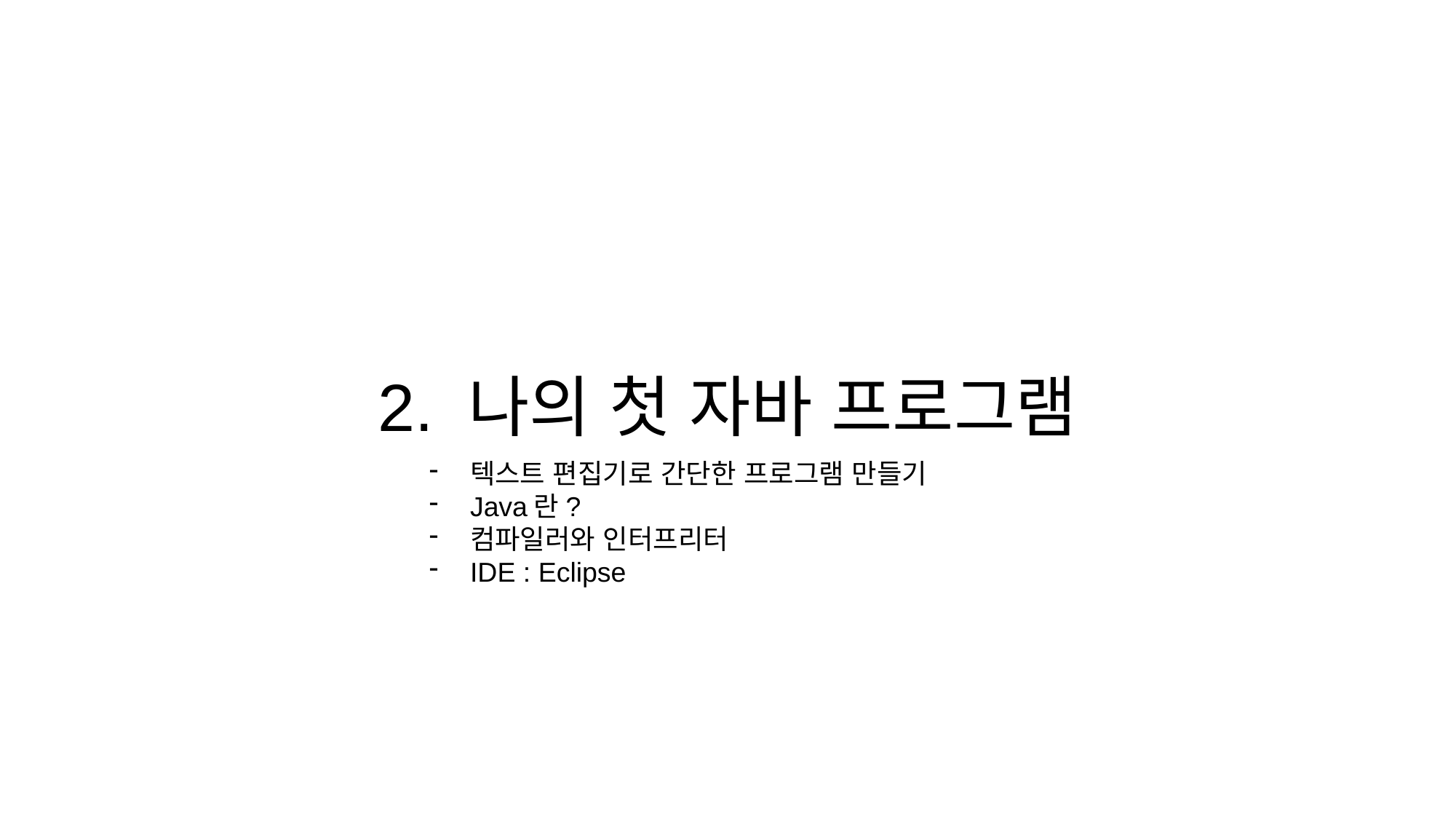

# 2. 나의 첫 자바 프로그램
텍스트 편집기로 간단한 프로그램 만들기
Java란?
컴파일러와 인터프리터
IDE : Eclipse